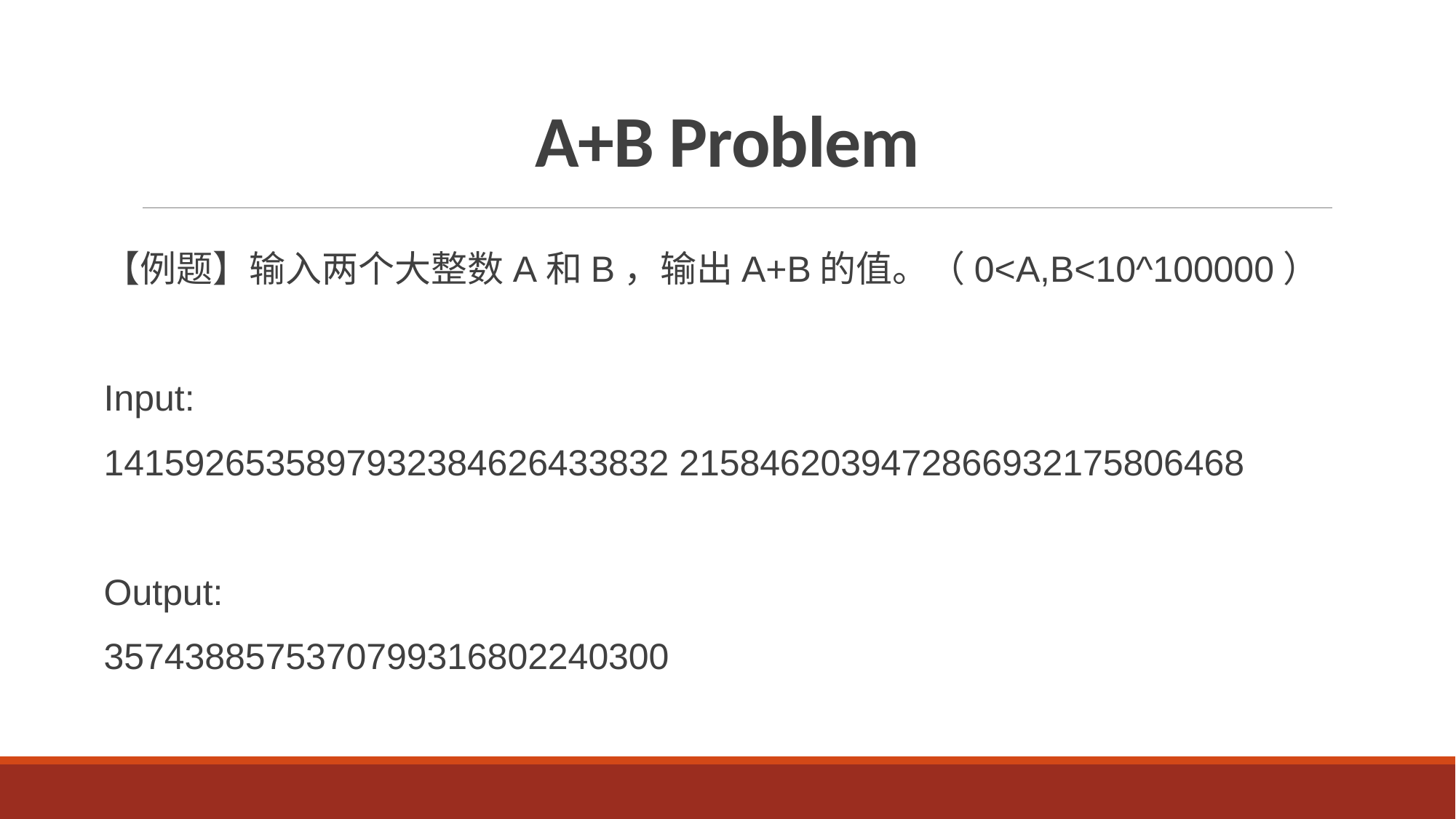

# A+B Problem
【例题】输入两个大整数A和B，输出A+B的值。（0<A,B<10^100000）

Input:
1415926535897932384626433832 2158462039472866932175806468

Output:
3574388575370799316802240300